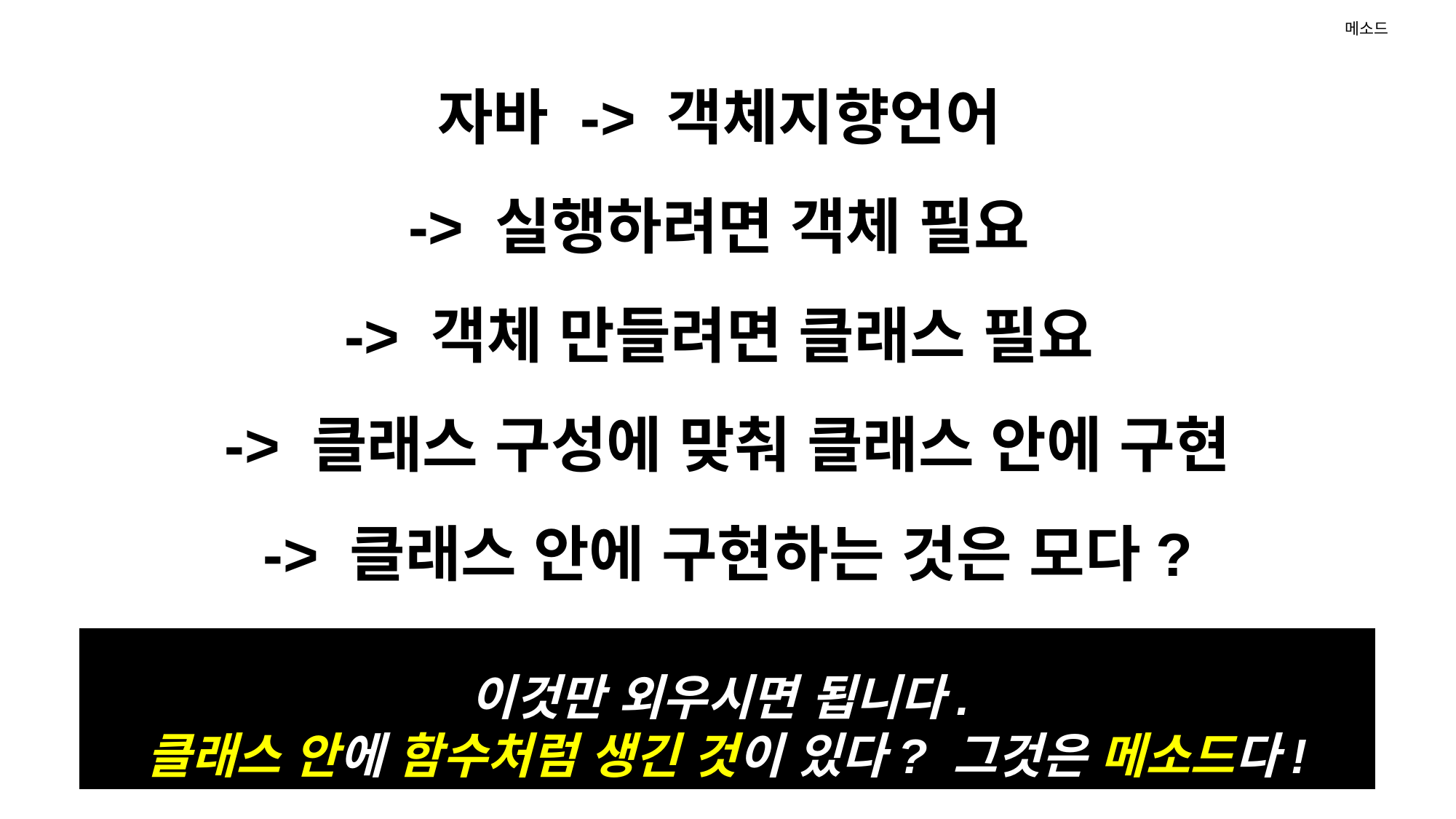

# 메소드
자바 -> 객체지향언어
-> 실행하려면 객체 필요
-> 객체 만들려면 클래스 필요
-> 클래스 구성에 맞춰 클래스 안에 구현
-> 클래스 안에 구현하는 것은 모다?

이것만 외우시면 됩니다.
클래스 안에 함수처럼 생긴 것이 있다? 그것은 메소드다!